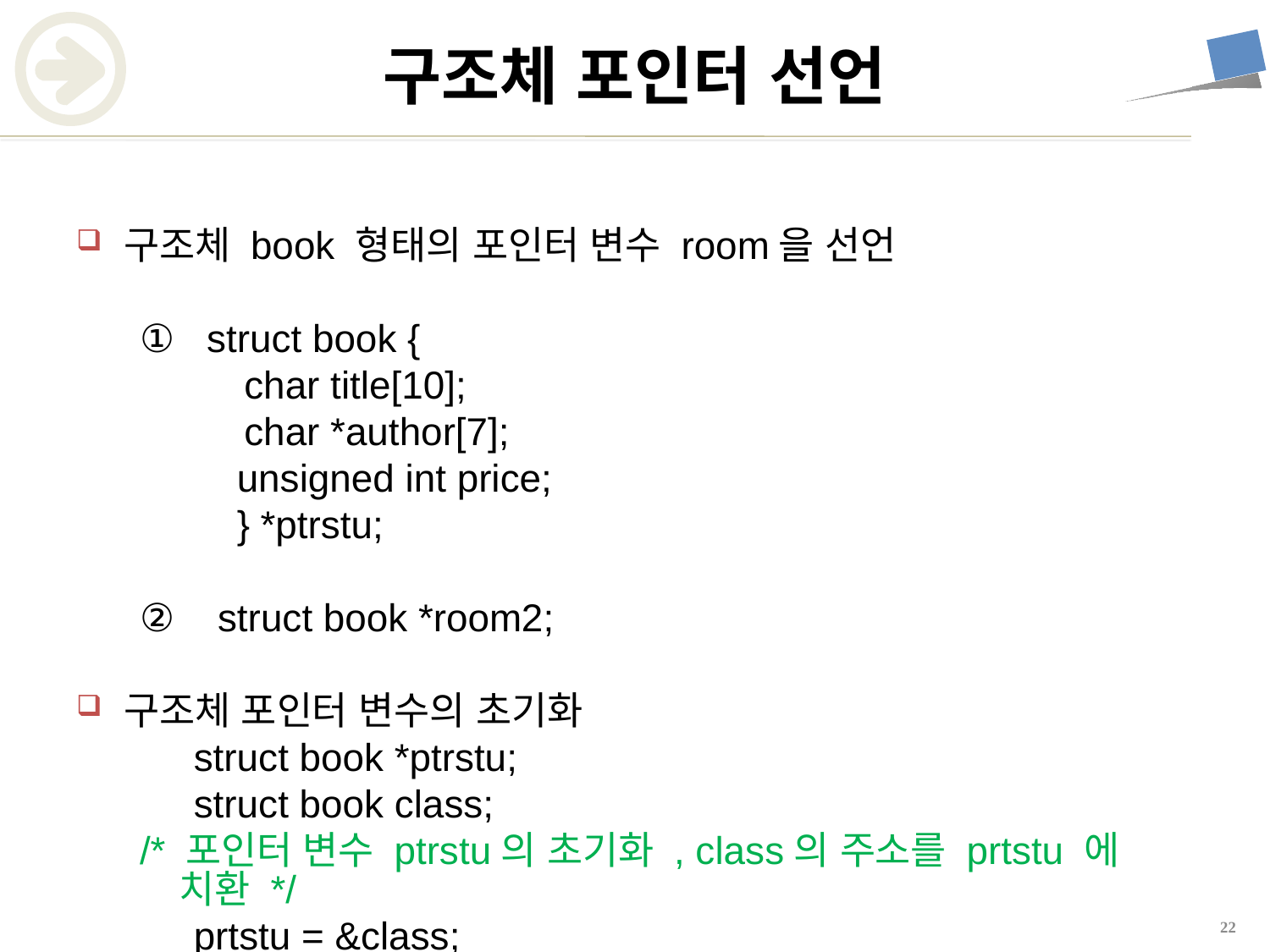

# 구조체 포인터 선언
구조체 book 형태의 포인터 변수 room을 선언

①   struct book {
  	      char title[10];
	      char *author[7];
         unsigned int price;
         } *ptrstu;

②    struct book *room2;

구조체 포인터 변수의 초기화
     struct book *ptrstu;
     struct book class;
/* 포인터 변수 ptrstu의 초기화 , class의 주소를 prtstu 에 치환 */
     prtstu = &class;
22